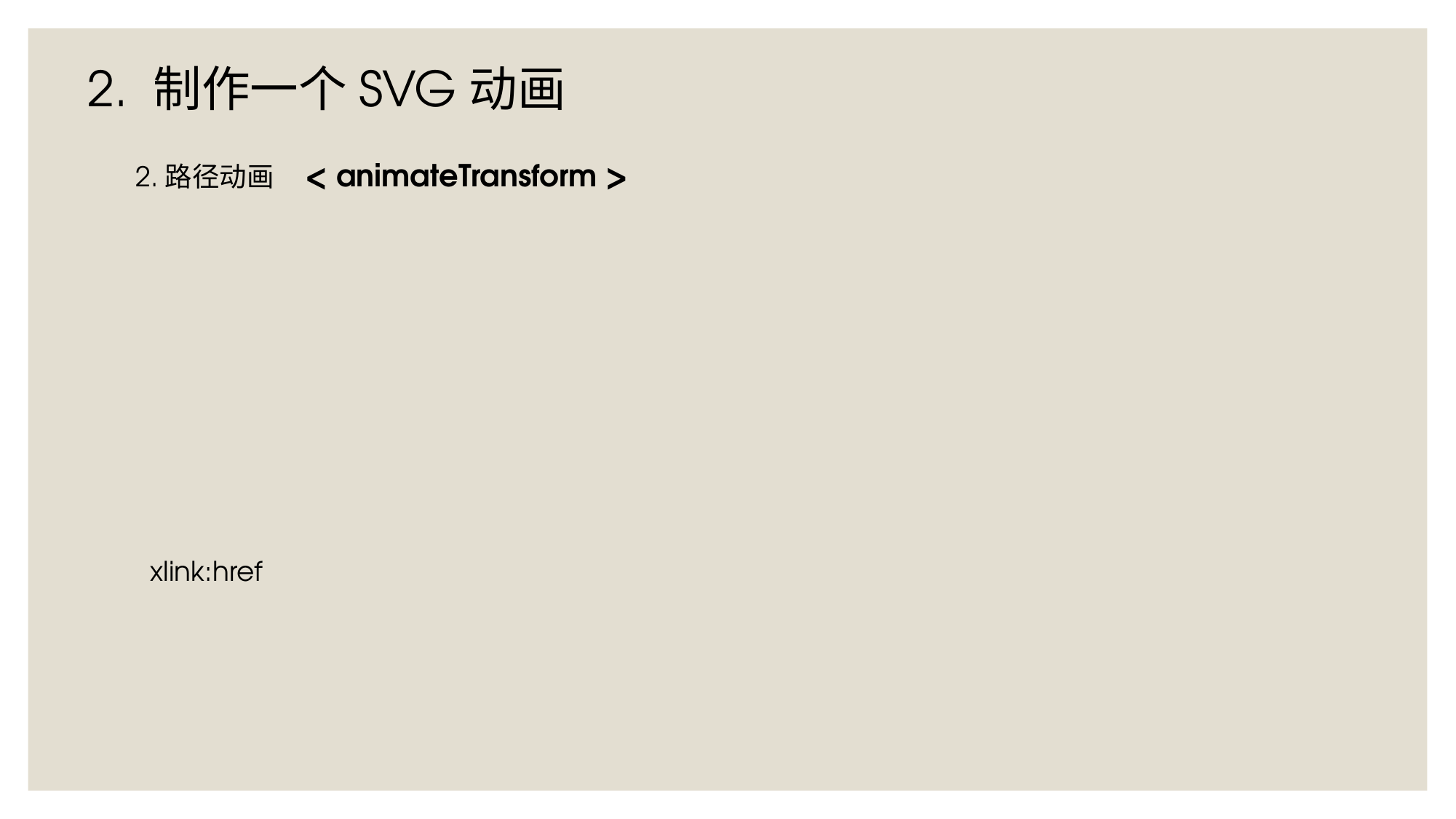

2. 制作一个SVG动画
2.路径动画    < animateTransform >
xlink:href